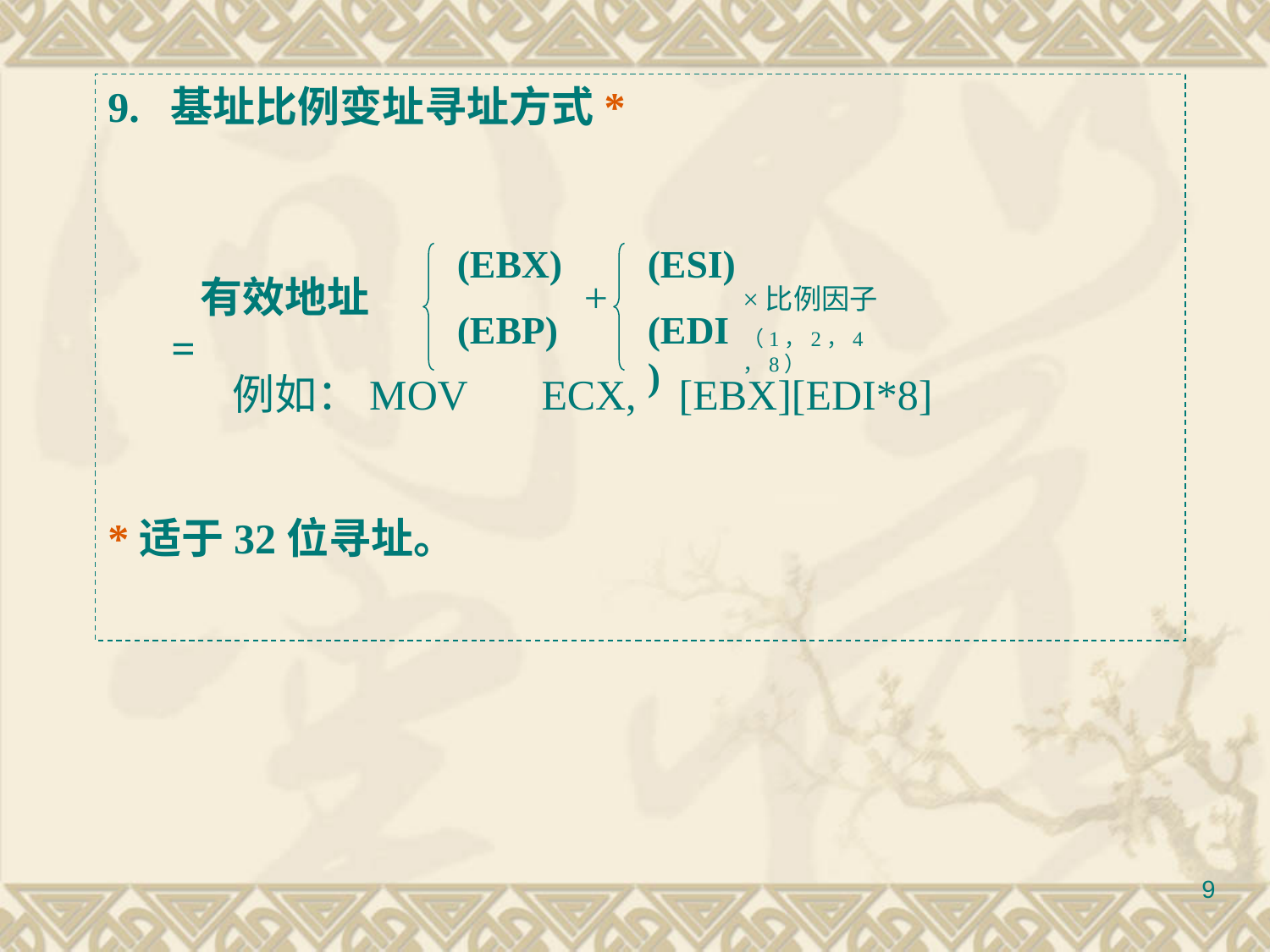

9.  基址比例变址寻址方式*

            例如：MOV       ECX,    [EBX][EDI*8]

*适于32位寻址。

(EBX)
(EBP)
(ESI)
(EDI)

  有效地址 =
+
×比例因子
（1，2，4，8）
9